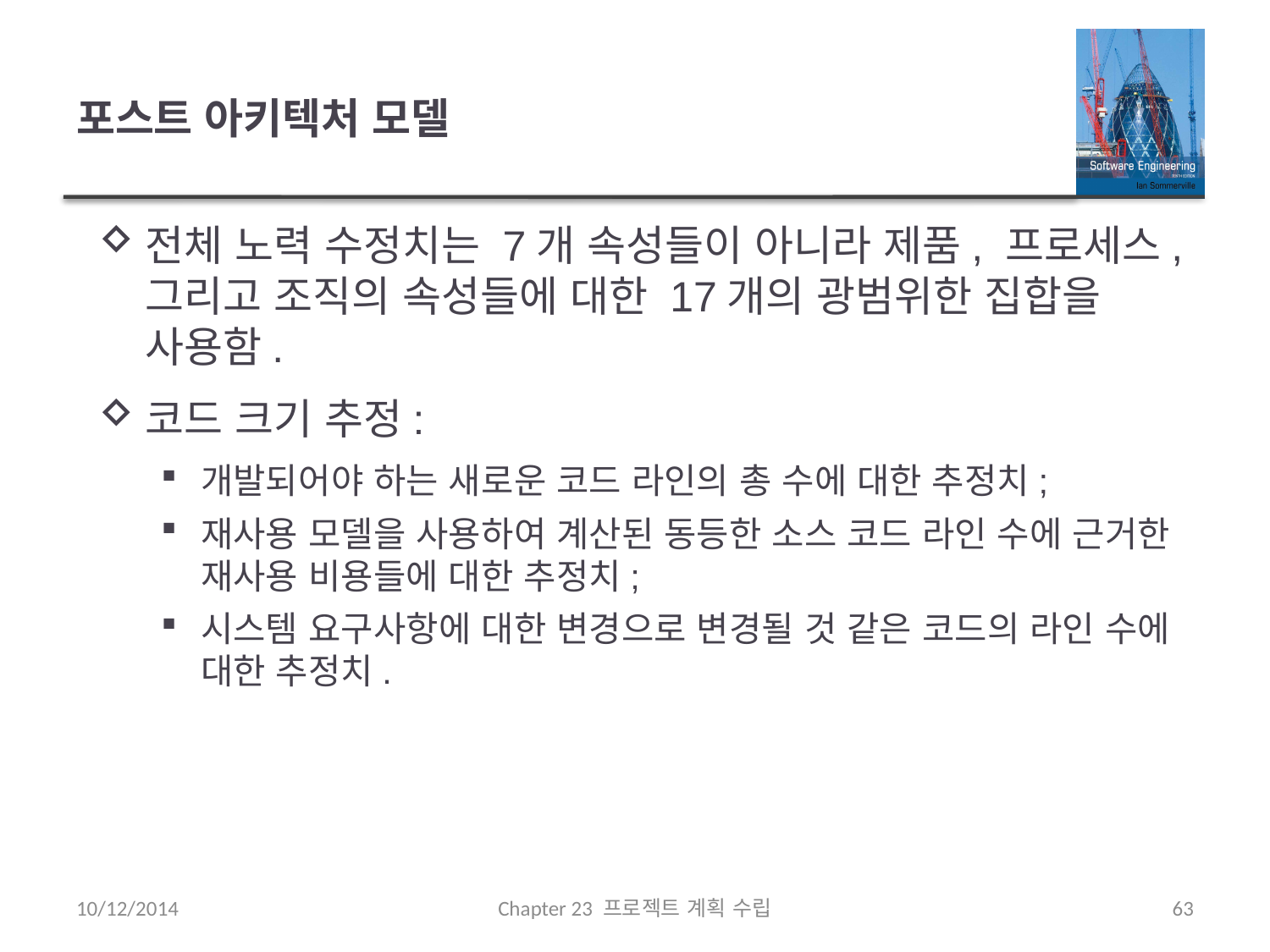

# 포스트 아키텍처 모델
전체 노력 수정치는 7개 속성들이 아니라 제품, 프로세스, 그리고 조직의 속성들에 대한 17개의 광범위한 집합을 사용함.
코드 크기 추정:
개발되어야 하는 새로운 코드 라인의 총 수에 대한 추정치;
재사용 모델을 사용하여 계산된 동등한 소스 코드 라인 수에 근거한 재사용 비용들에 대한 추정치;
시스템 요구사항에 대한 변경으로 변경될 것 같은 코드의 라인 수에 대한 추정치.
10/12/2014
Chapter 23 프로젝트 계획 수립
63